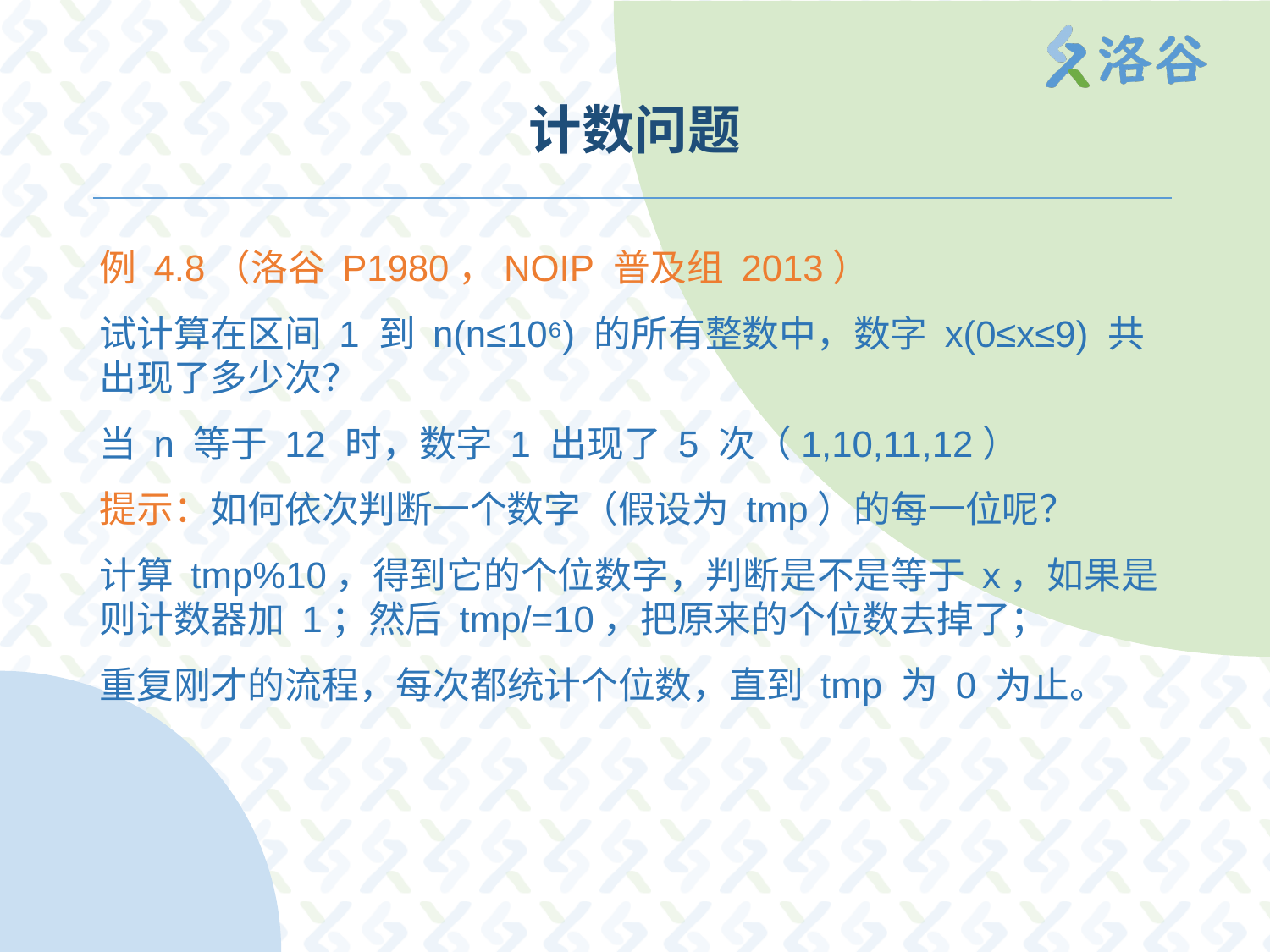

# 计数问题
例 4.8（洛谷 P1980，NOIP 普及组 2013）
试计算在区间 1 到 n(n≤10⁶) 的所有整数中，数字 x(0≤x≤9) 共出现了多少次？
当 n 等于 12 时，数字 1 出现了 5 次（1,10,11,12）
提示：如何依次判断一个数字（假设为 tmp）的每一位呢？
计算 tmp%10，得到它的个位数字，判断是不是等于 x，如果是则计数器加 1；然后 tmp/=10，把原来的个位数去掉了；
重复刚才的流程，每次都统计个位数，直到 tmp 为 0 为止。